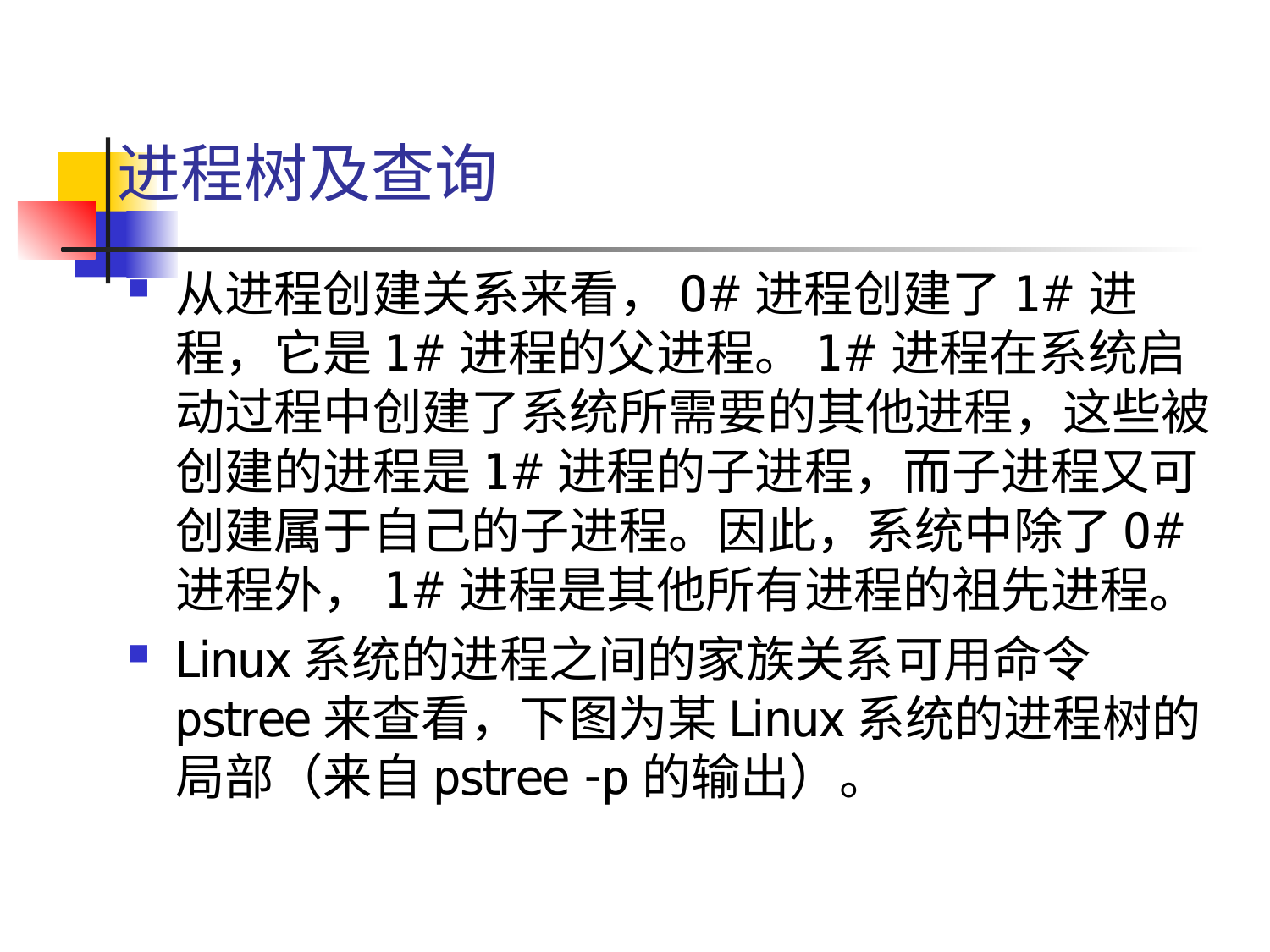

# 进程树及查询
从进程创建关系来看，0#进程创建了1#进程，它是1#进程的父进程。1#进程在系统启动过程中创建了系统所需要的其他进程，这些被创建的进程是1#进程的子进程，而子进程又可创建属于自己的子进程。因此，系统中除了0#进程外，1#进程是其他所有进程的祖先进程。
Linux系统的进程之间的家族关系可用命令pstree来查看，下图为某Linux系统的进程树的局部（来自pstree -p的输出）。